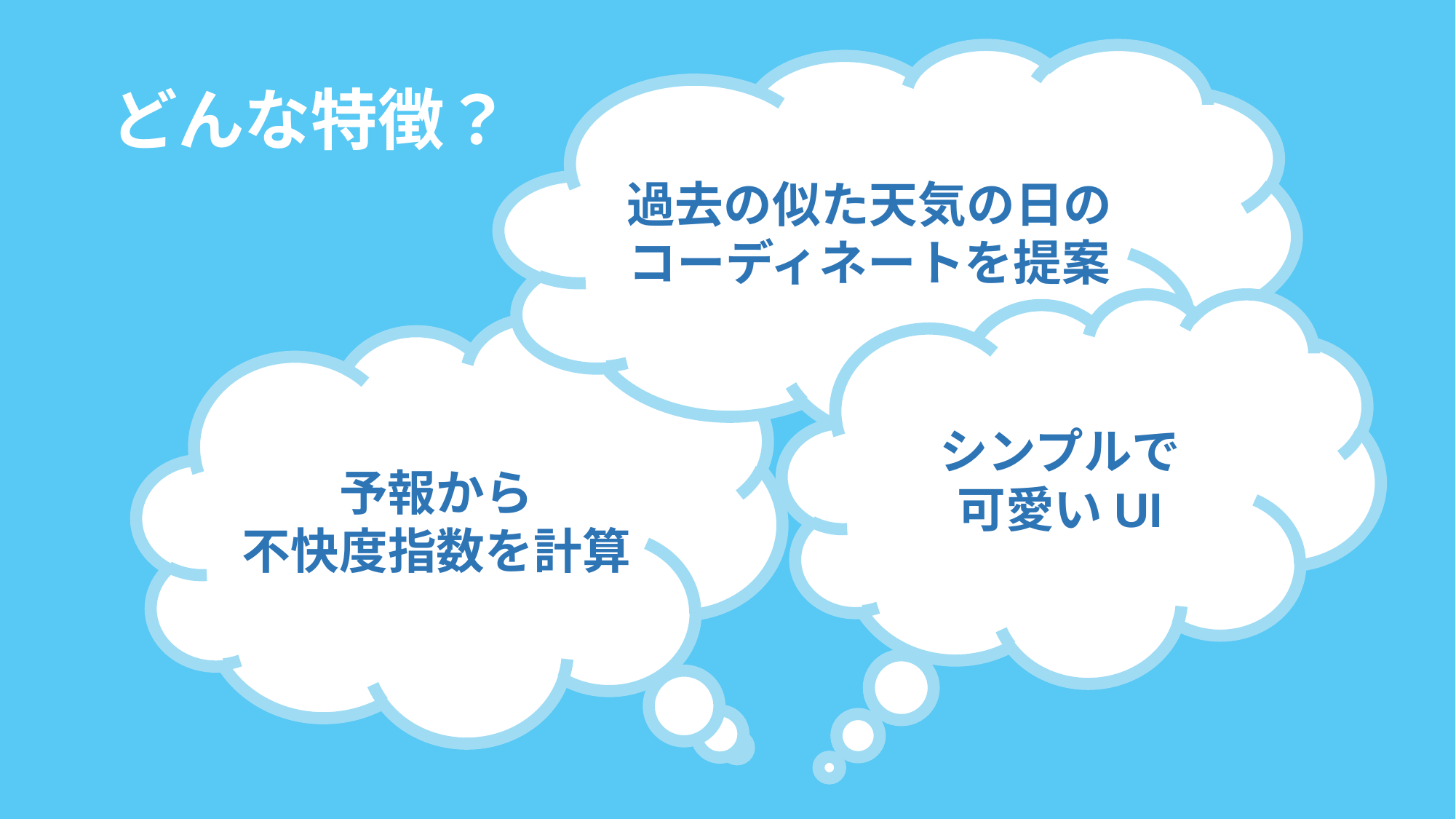

過去の似た天気の日のコーディネートを提案
# どんな特徴？
シンプルで
可愛いUI
予報から
不快度指数を計算